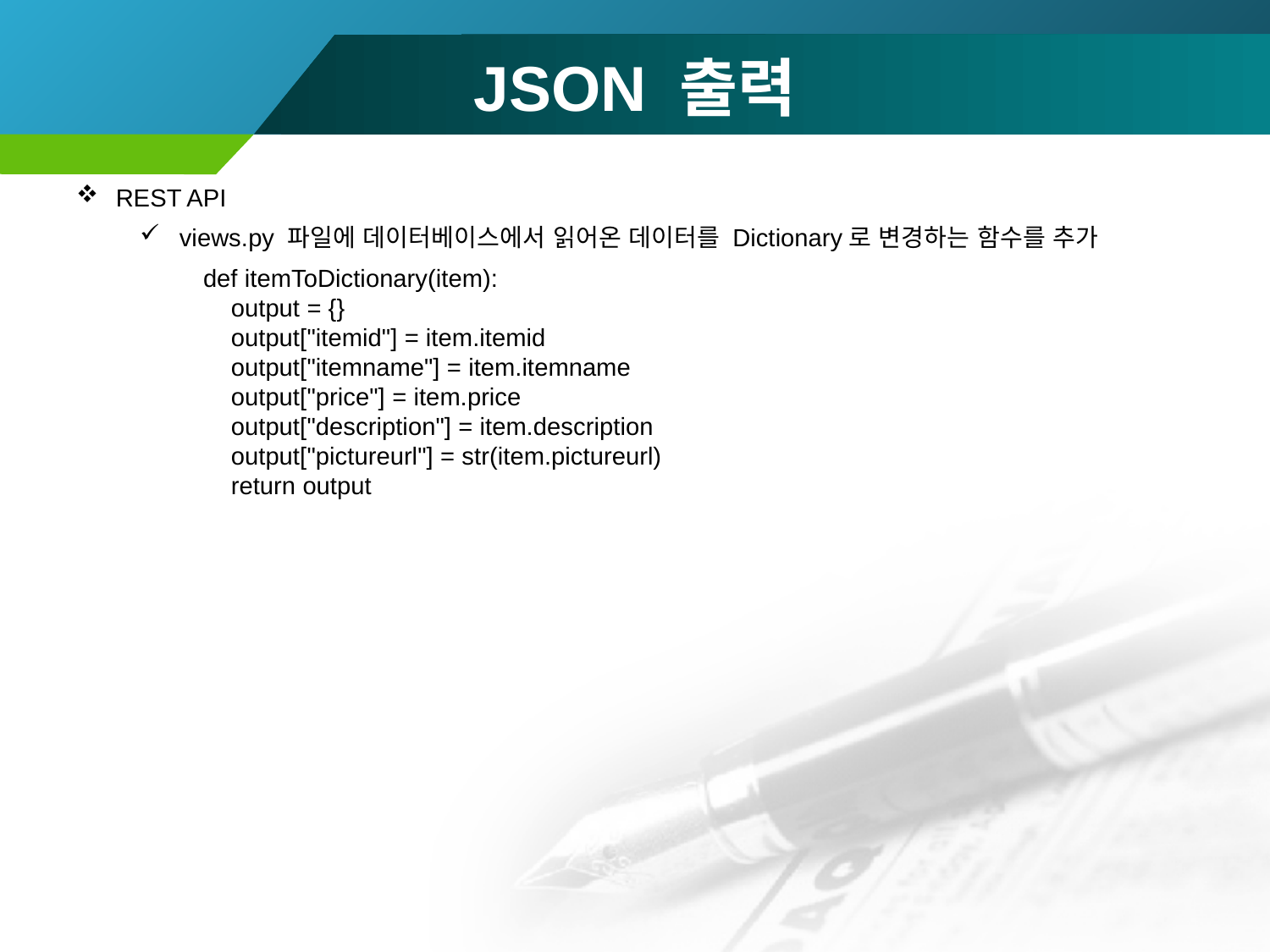

# JSON 출력
REST API
views.py 파일에 데이터베이스에서 읽어온 데이터를 Dictionary로 변경하는 함수를 추가
def itemToDictionary(item):
    output = {}
    output["itemid"] = item.itemid
    output["itemname"] = item.itemname
    output["price"] = item.price
    output["description"] = item.description
    output["pictureurl"] = str(item.pictureurl)
    return output